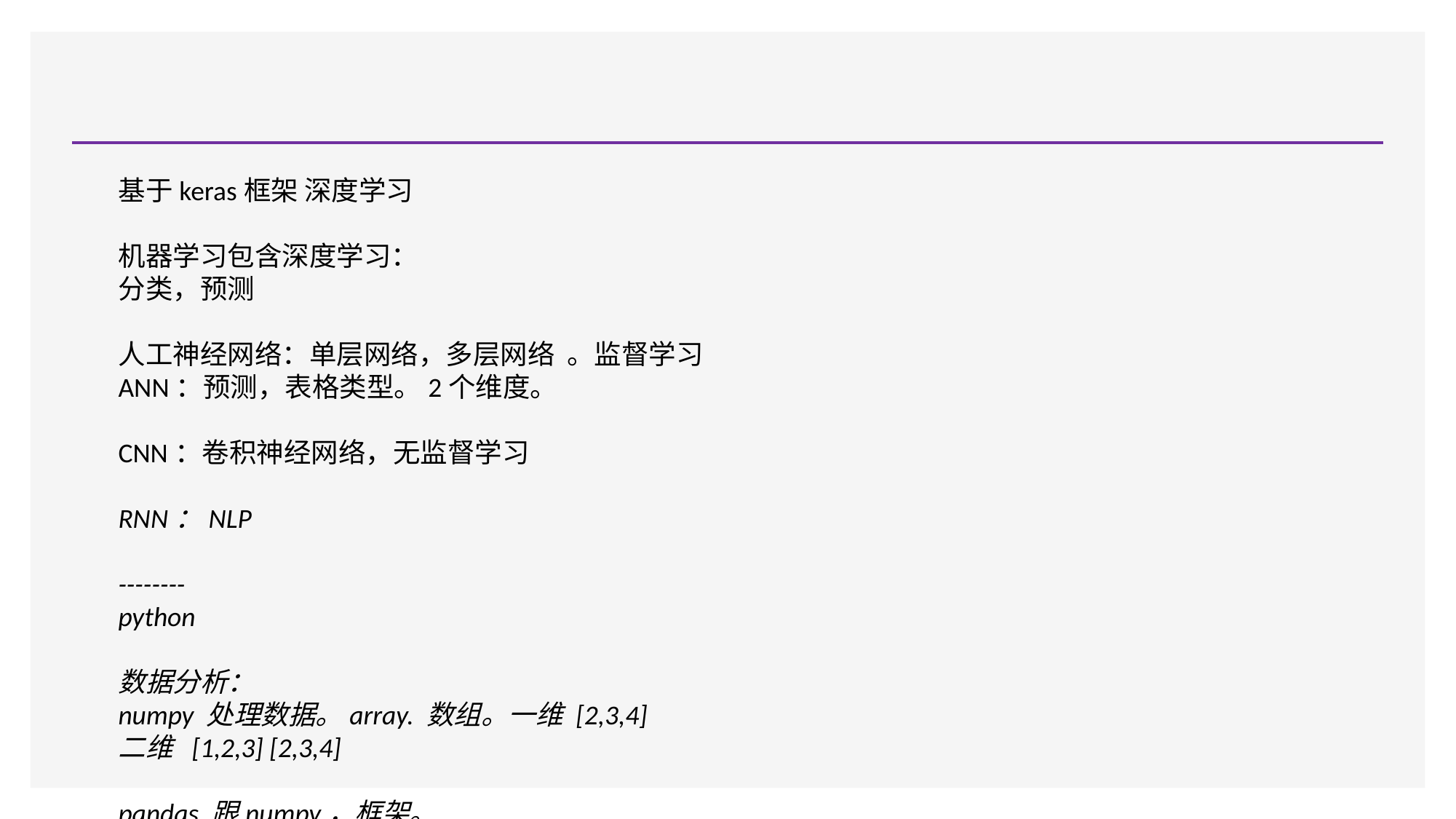

基于keras框架 深度学习

机器学习包含深度学习：
分类，预测

人工神经网络：单层网络，多层网络  。监督学习
ANN：预测，表格类型。2个维度。

CNN：卷积神经网络，无监督学习

RNN：NLP

--------
python

数据分析：
numpy 处理数据。array. 数组。一维 [2,3,4]
二维  [1,2,3] [2,3,4]

pandas 跟numpy，框架。

matplotlib.pyplot